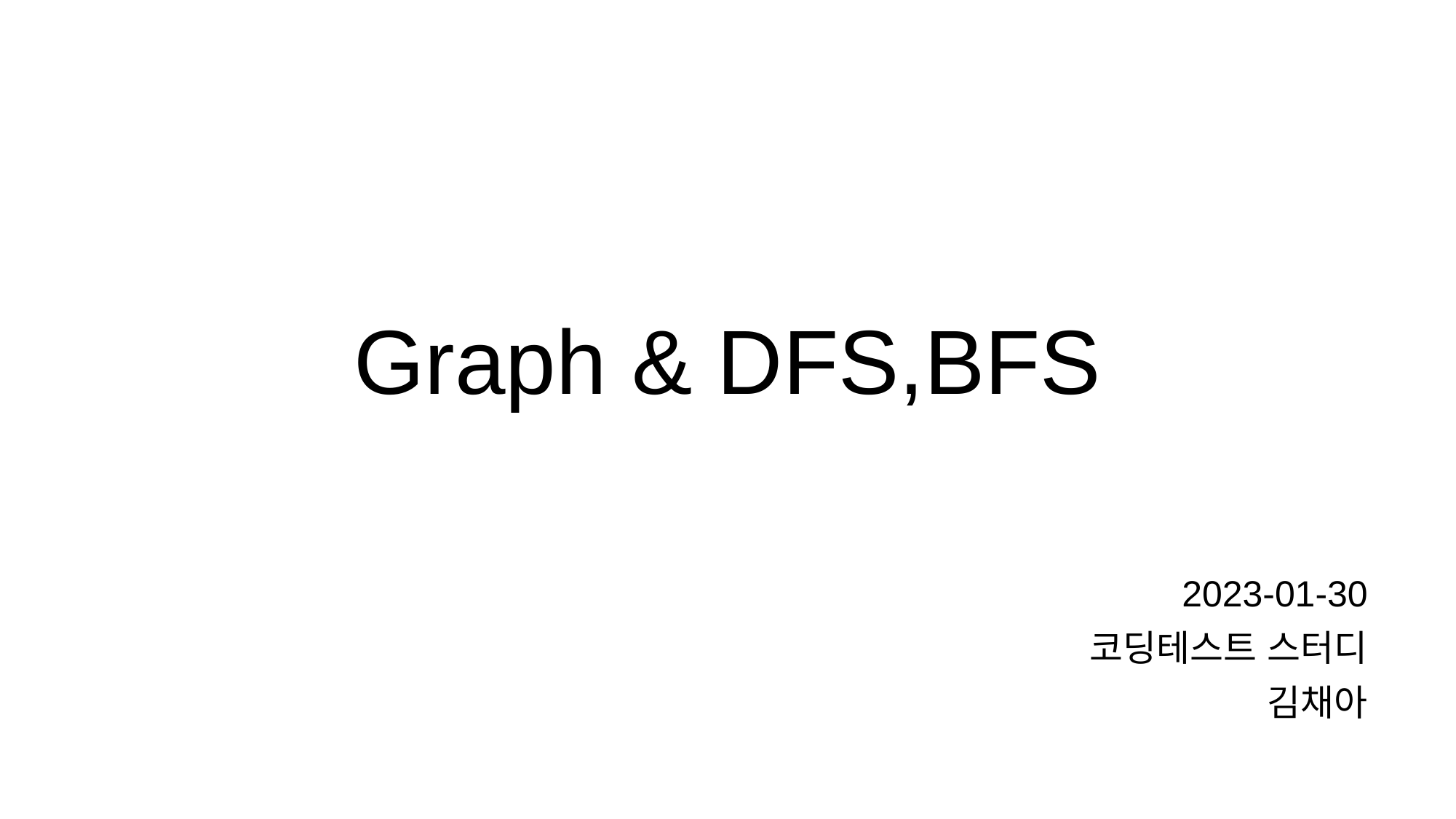

# Graph & DFS,BFS
2023-01-30
코딩테스트 스터디
김채아